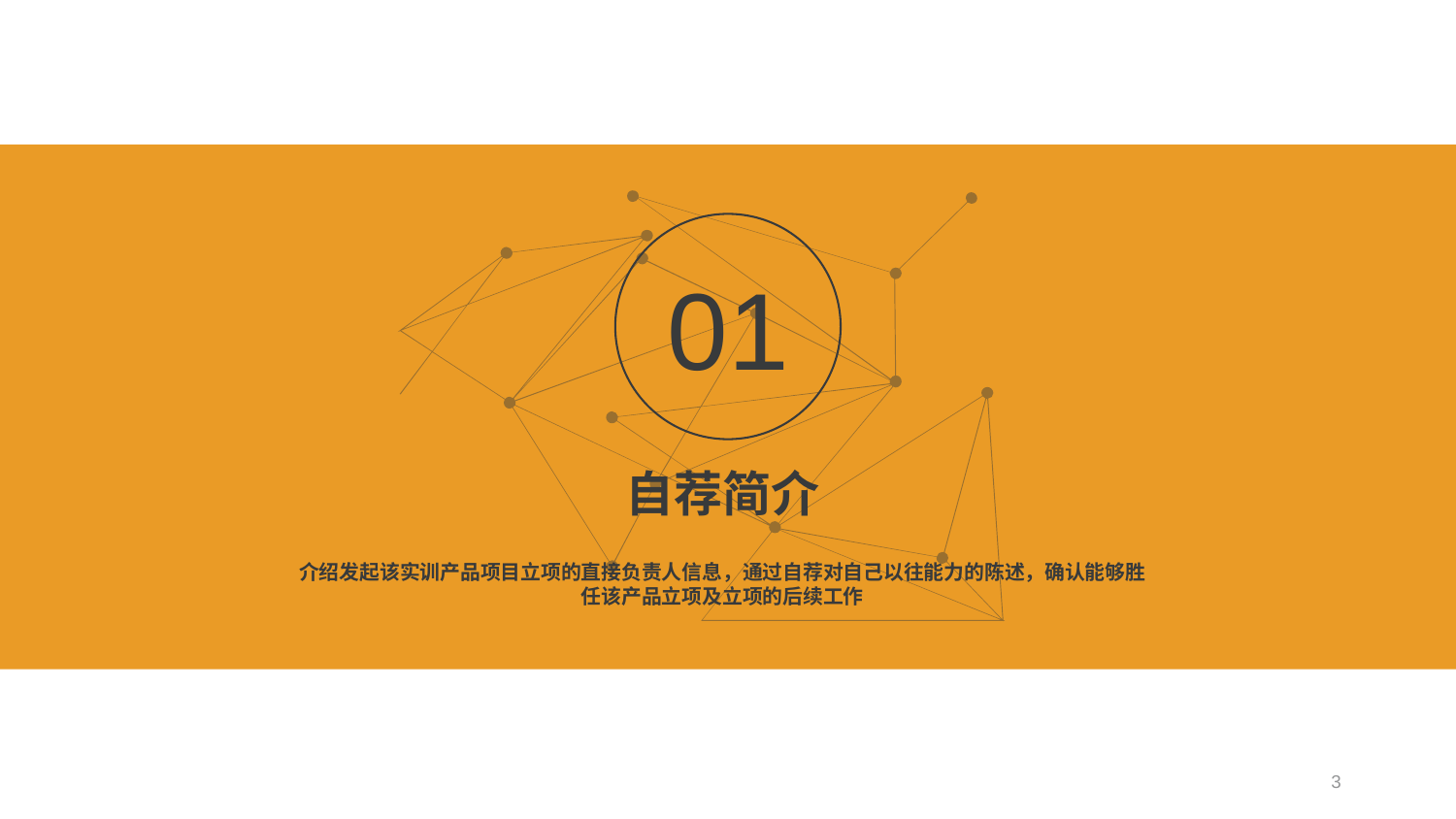

01
自荐简介
介绍发起该实训产品项目立项的直接负责人信息，通过自荐对自己以往能力的陈述，确认能够胜任该产品立项及立项的后续工作
3